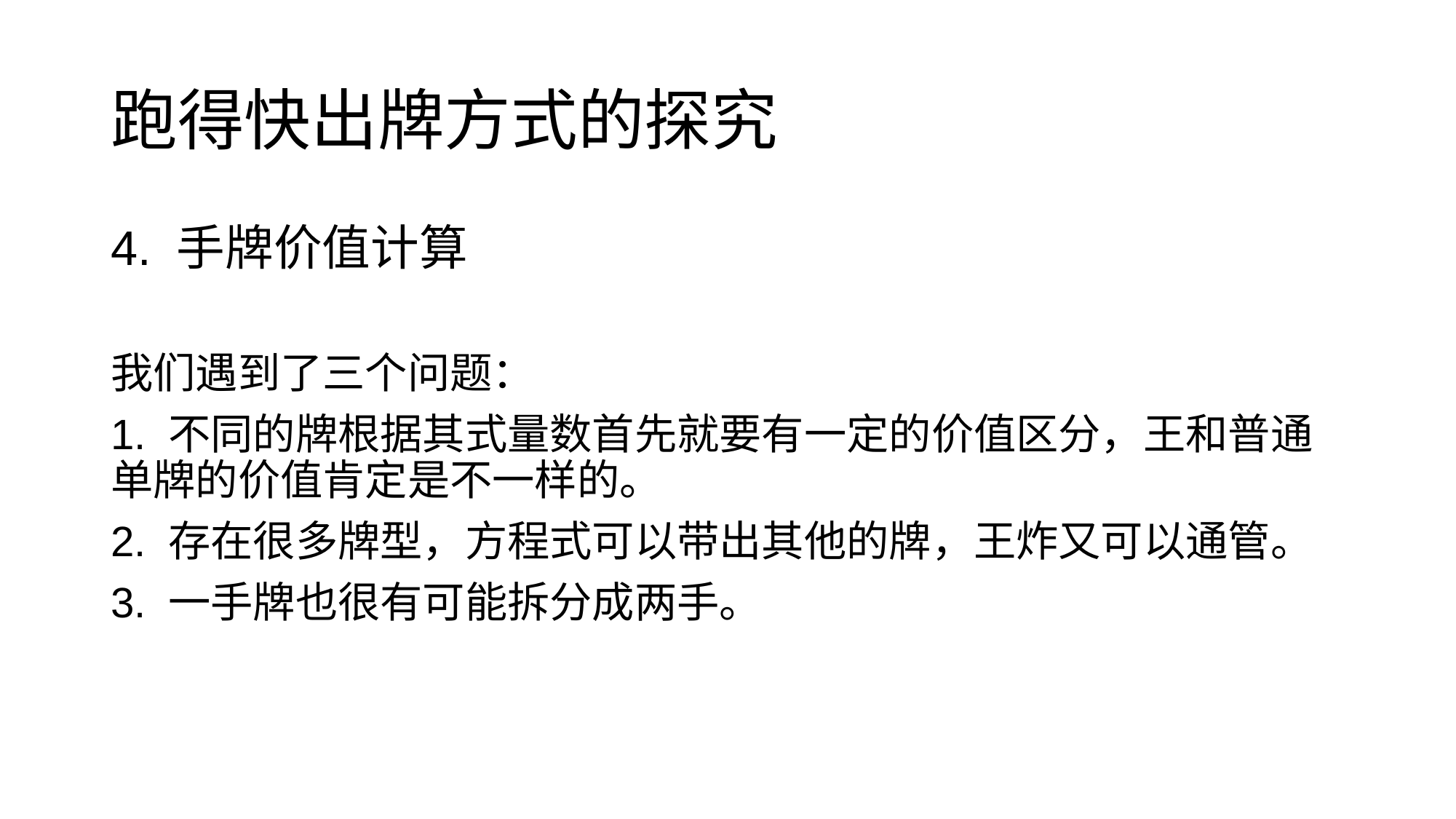

# 跑得快出牌方式的探究
4. 手牌价值计算

我们遇到了三个问题：
1. 不同的牌根据其式量数首先就要有一定的价值区分，王和普通单牌的价值肯定是不一样的。
2. 存在很多牌型，方程式可以带出其他的牌，王炸又可以通管。
3. 一手牌也很有可能拆分成两手。